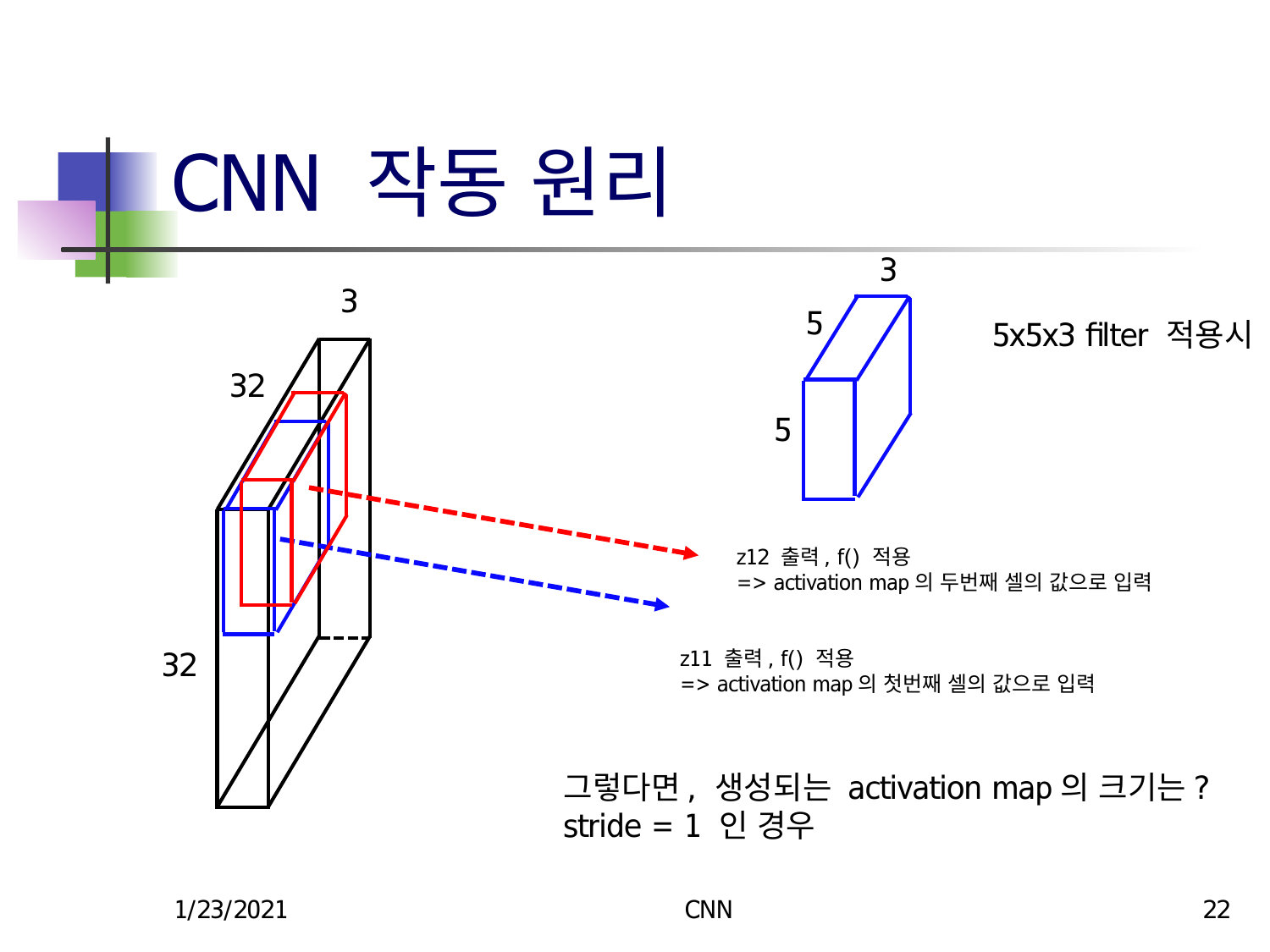

# CNN 작동 원리
3
3
5
5x5x3 filter 적용시
32
5
z12 출력, f() 적용
=> activation map의 두번째 셀의 값으로 입력
32
z11 출력, f() 적용
=> activation map의 첫번째 셀의 값으로 입력
그렇다면, 생성되는 activation map의 크기는?
stride = 1 인 경우
1/23/2021
CNN
22